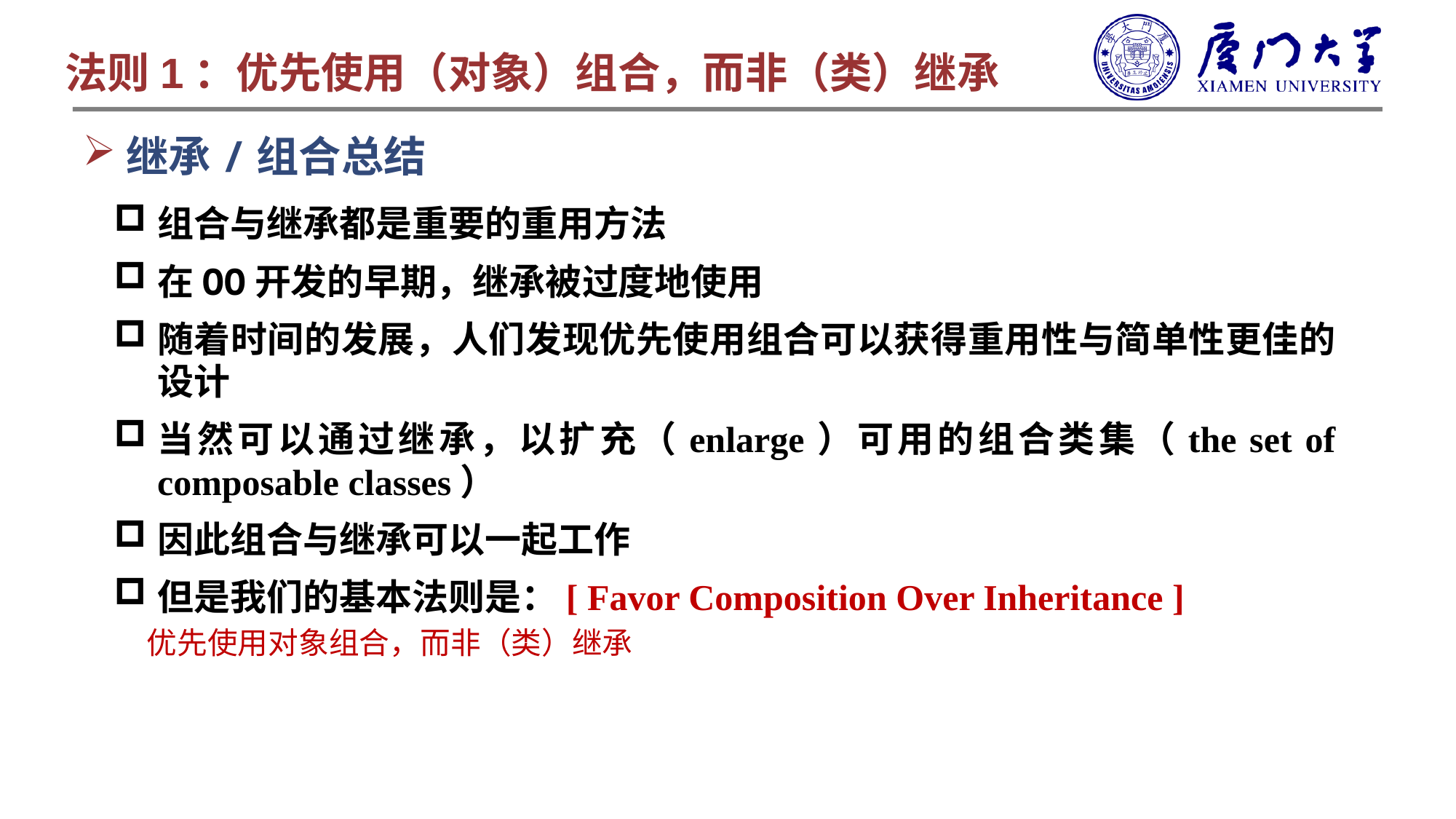

法则1：优先使用（对象）组合，而非（类）继承
继承/组合总结
组合与继承都是重要的重用方法
在OO开发的早期，继承被过度地使用
随着时间的发展，人们发现优先使用组合可以获得重用性与简单性更佳的设计
当然可以通过继承，以扩充（enlarge）可用的组合类集（the set of composable classes）
因此组合与继承可以一起工作
但是我们的基本法则是：[ Favor Composition Over Inheritance ]
优先使用对象组合，而非（类）继承